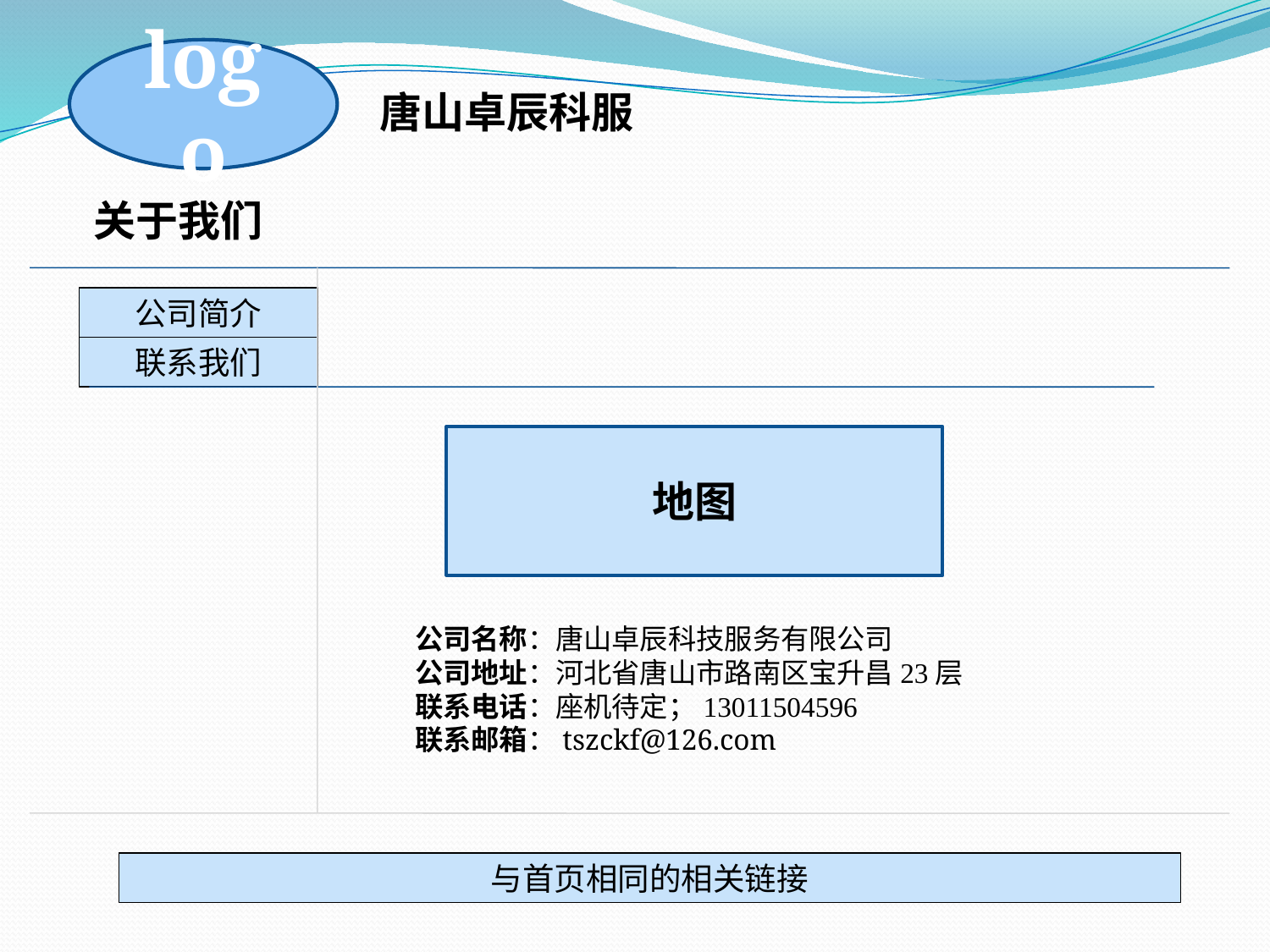

logo
唐山卓辰科服
关于我们
公司简介
联系我们
地图
公司名称：唐山卓辰科技服务有限公司
公司地址：河北省唐山市路南区宝升昌23层
联系电话：座机待定；13011504596
联系邮箱：tszckf@126.com
与首页相同的相关链接